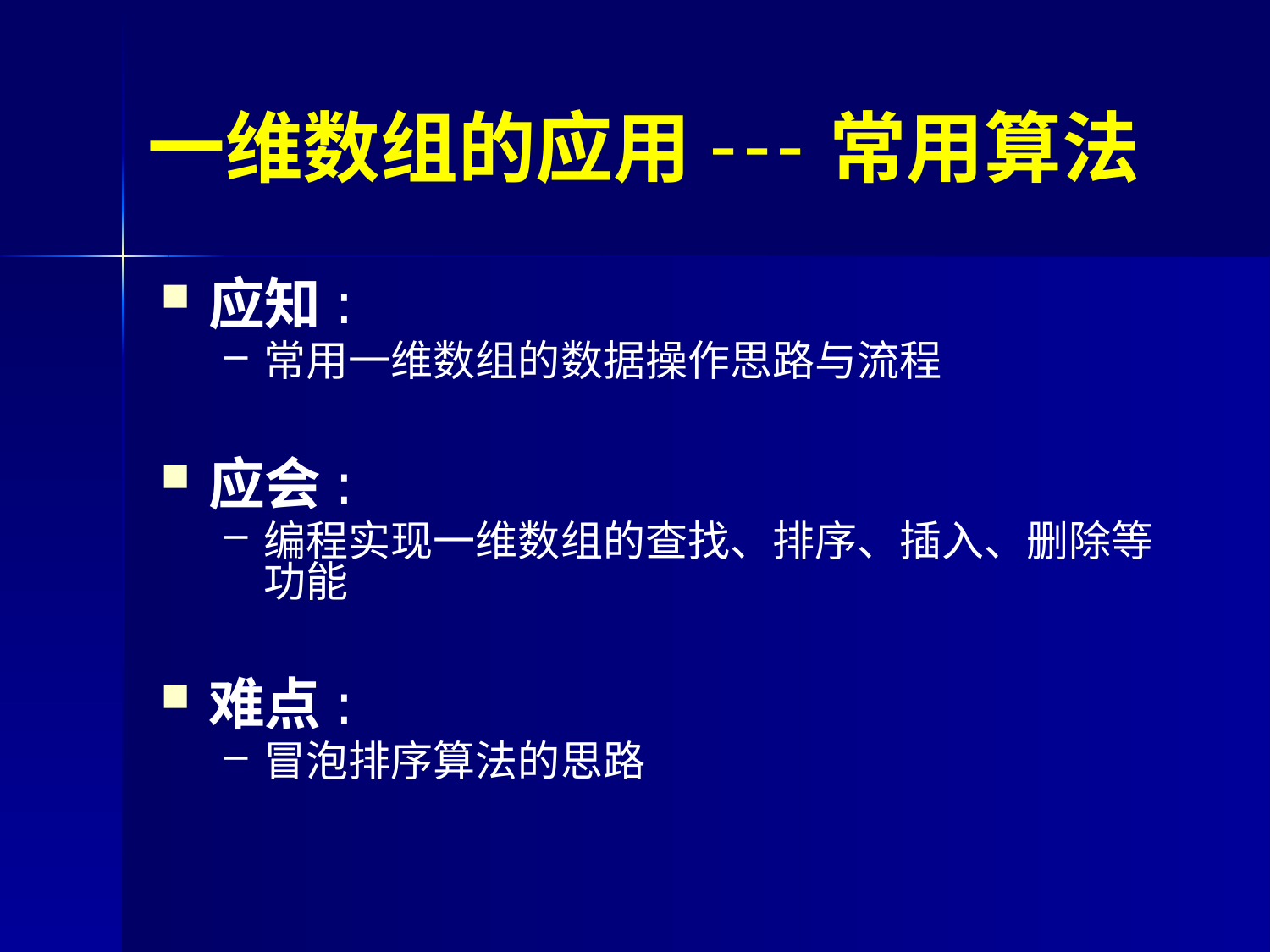

# 一维数组的应用---常用算法
应知:
常用一维数组的数据操作思路与流程

应会:
编程实现一维数组的查找、排序、插入、删除等功能

难点:
冒泡排序算法的思路